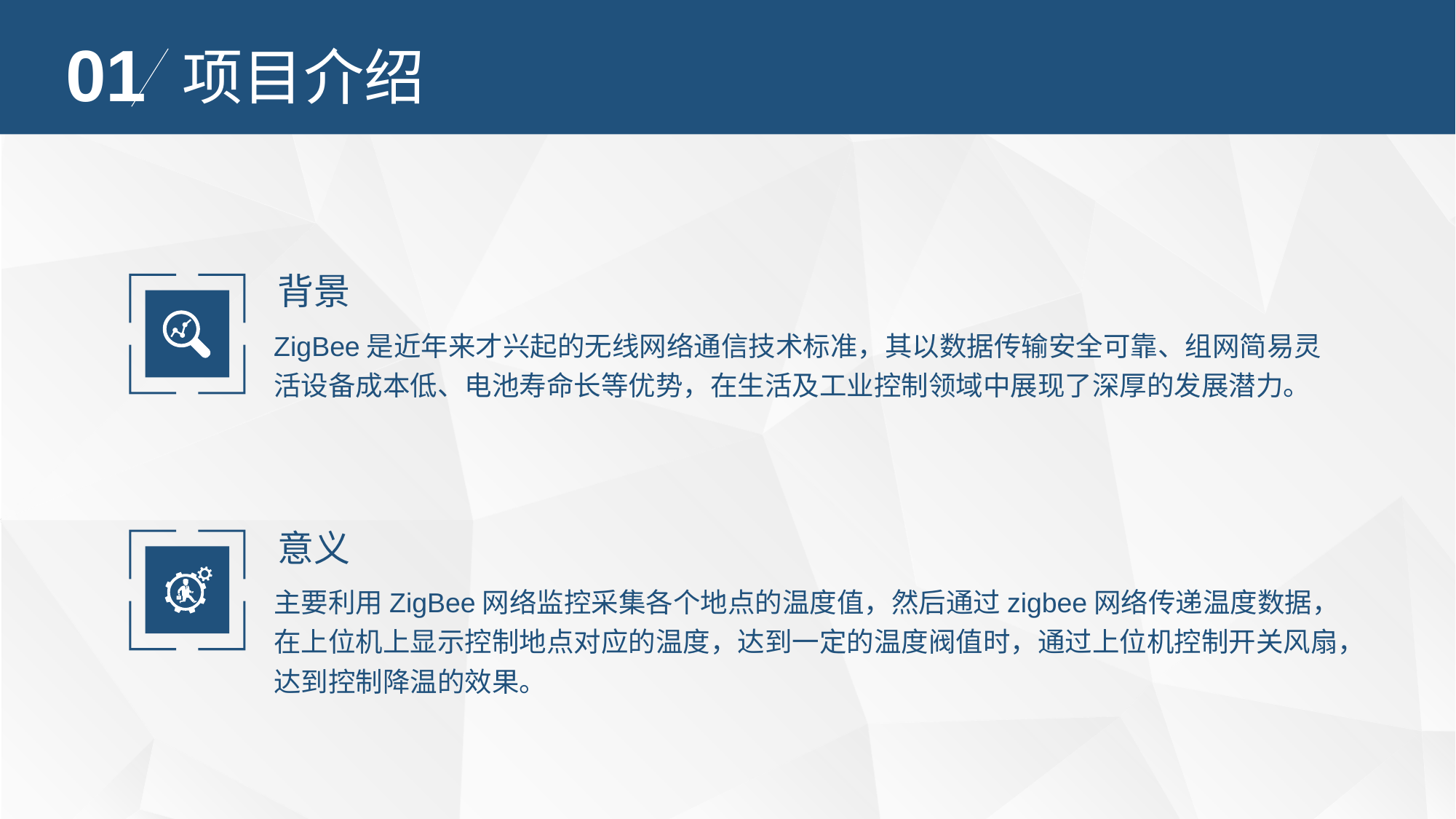

01
项目介绍
背景

ZigBee是近年来才兴起的无线网络通信技术标准，其以数据传输安全可靠、组网简易灵活设备成本低、电池寿命长等优势，在生活及工业控制领域中展现了深厚的发展潜力。
意义

主要利用ZigBee网络监控采集各个地点的温度值，然后通过zigbee网络传递温度数据，在上位机上显示控制地点对应的温度，达到一定的温度阀值时，通过上位机控制开关风扇，达到控制降温的效果。